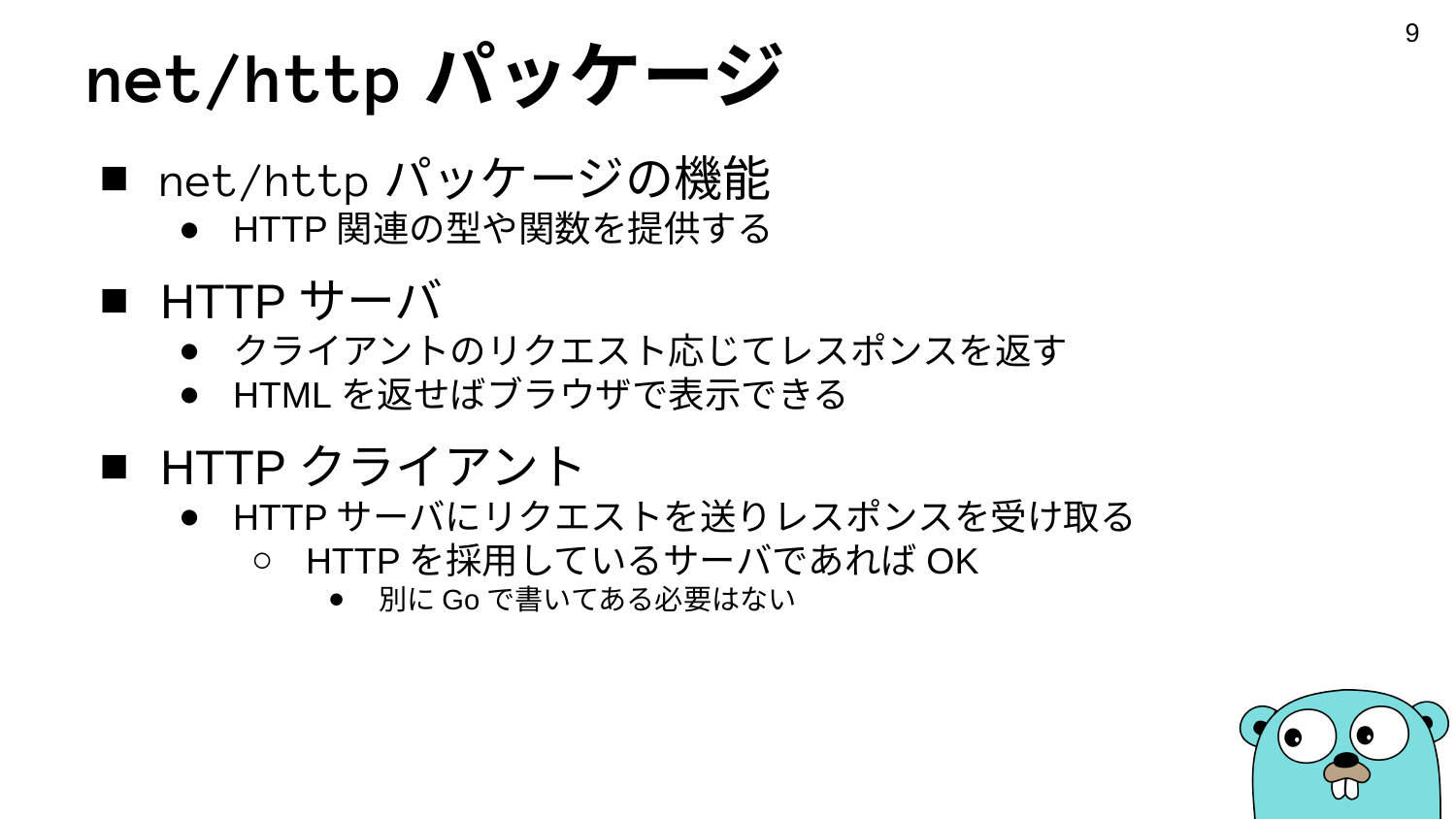

9
# net/httpパッケージ
net/httpパッケージの機能
HTTP関連の型や関数を提供する
HTTPサーバ
クライアントのリクエスト応じてレスポンスを返す
HTMLを返せばブラウザで表示できる
HTTPクライアント
HTTPサーバにリクエストを送りレスポンスを受け取る
HTTPを採用しているサーバであればOK
別にGoで書いてある必要はない